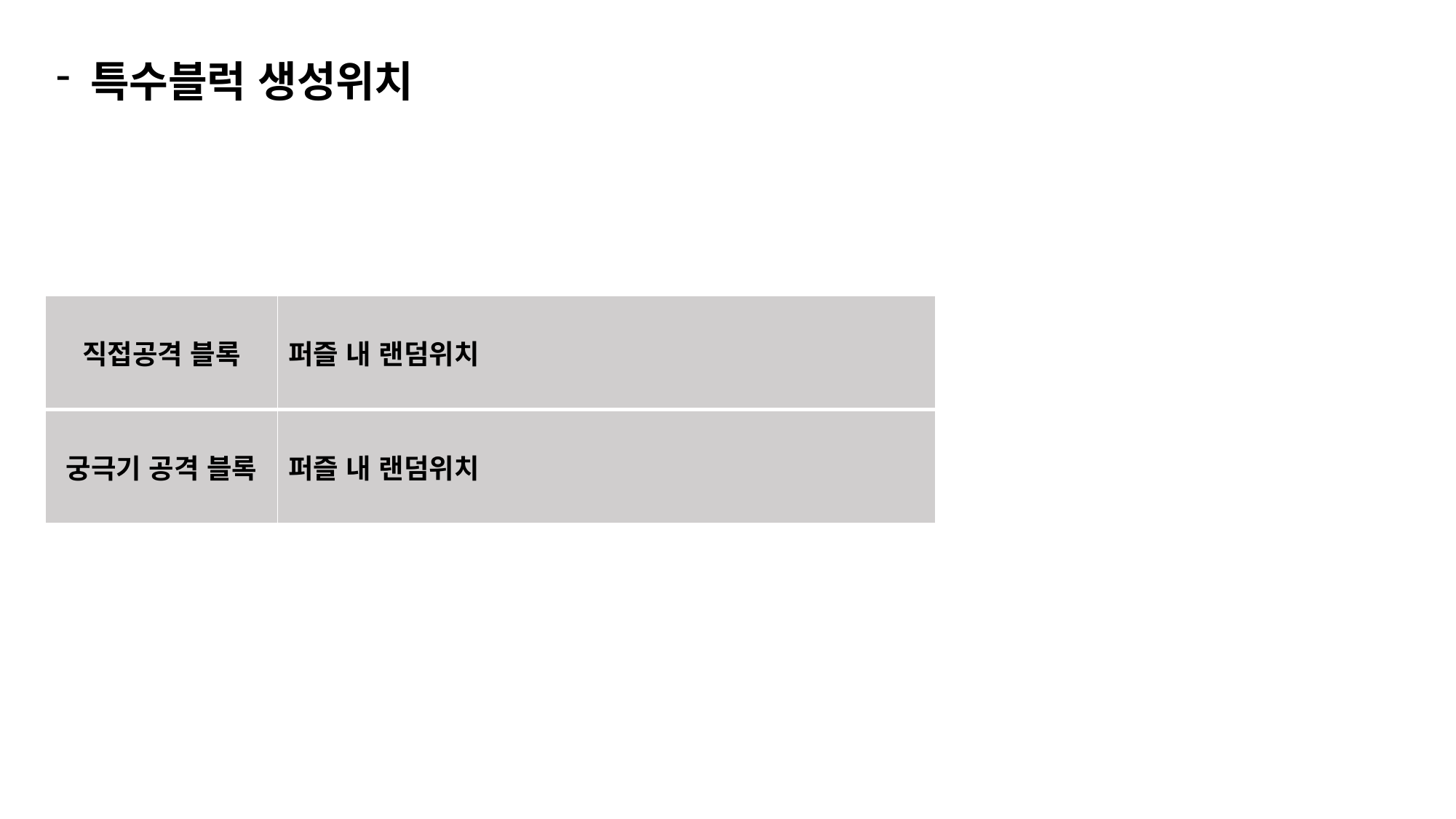

특수블럭 생성위치
| 직접공격 블록 | 퍼즐 내 랜덤위치 |
| --- | --- |
| 궁극기 공격 블록 | 퍼즐 내 랜덤위치 |